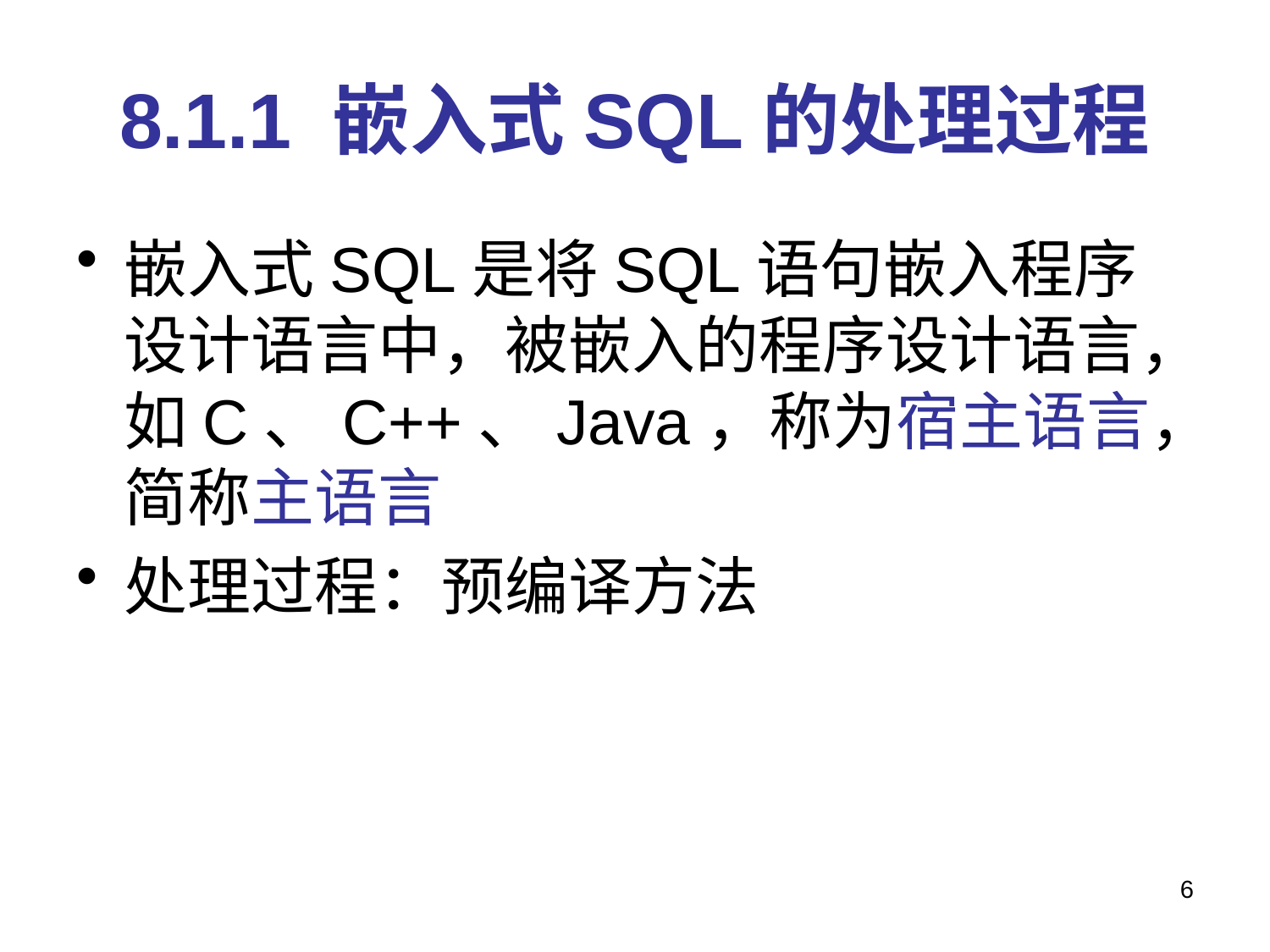

# 8.1.1 嵌入式SQL的处理过程
嵌入式SQL是将SQL语句嵌入程序设计语言中，被嵌入的程序设计语言，如C、C++、Java，称为宿主语言，简称主语言
处理过程：预编译方法

6